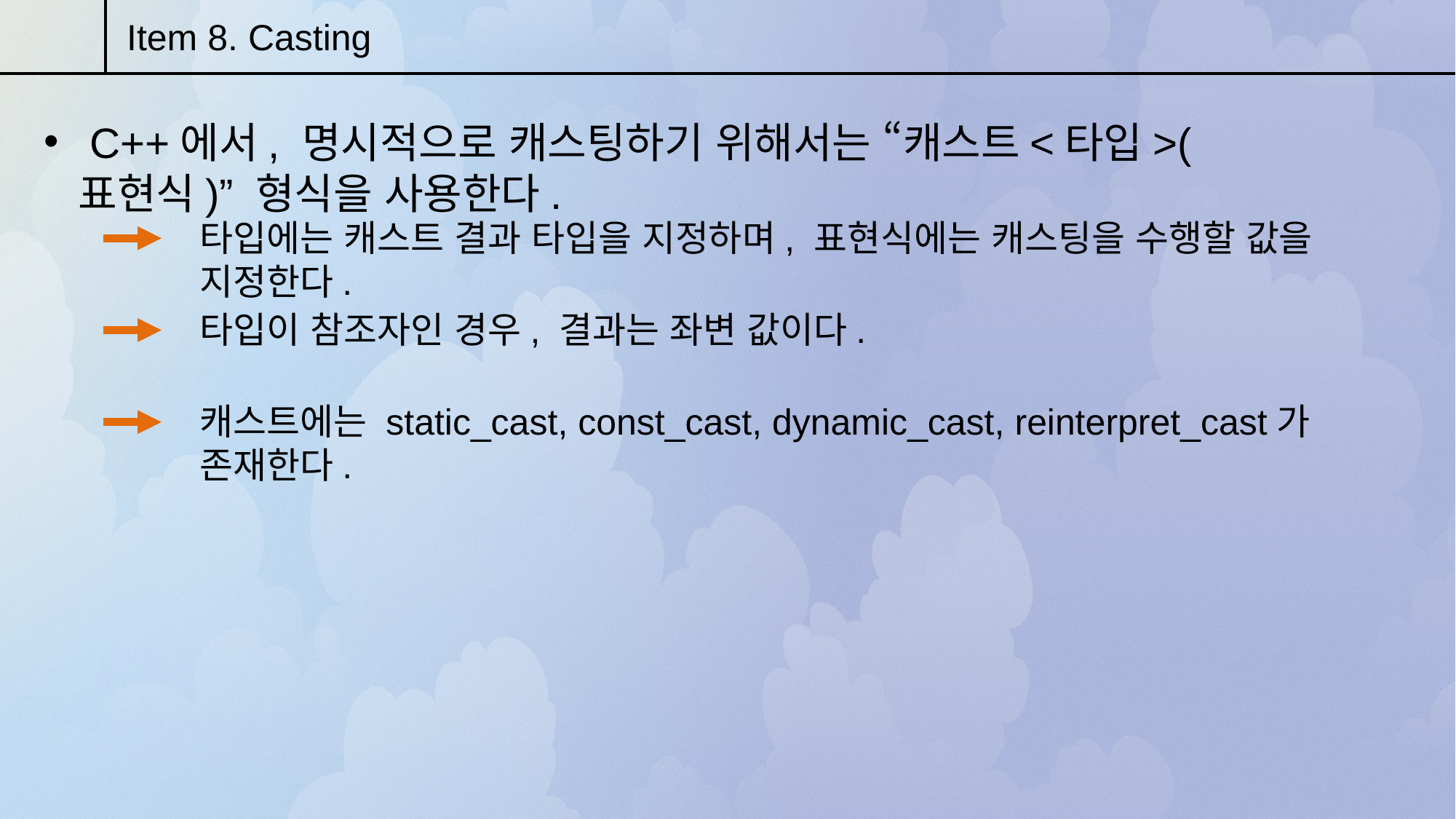

Item 8. Casting
 C++에서, 명시적으로 캐스팅하기 위해서는 “캐스트<타입>(표현식)” 형식을 사용한다.
타입에는 캐스트 결과 타입을 지정하며, 표현식에는 캐스팅을 수행할 값을 지정한다.
타입이 참조자인 경우, 결과는 좌변 값이다.
캐스트에는 static_cast, const_cast, dynamic_cast, reinterpret_cast가 존재한다.